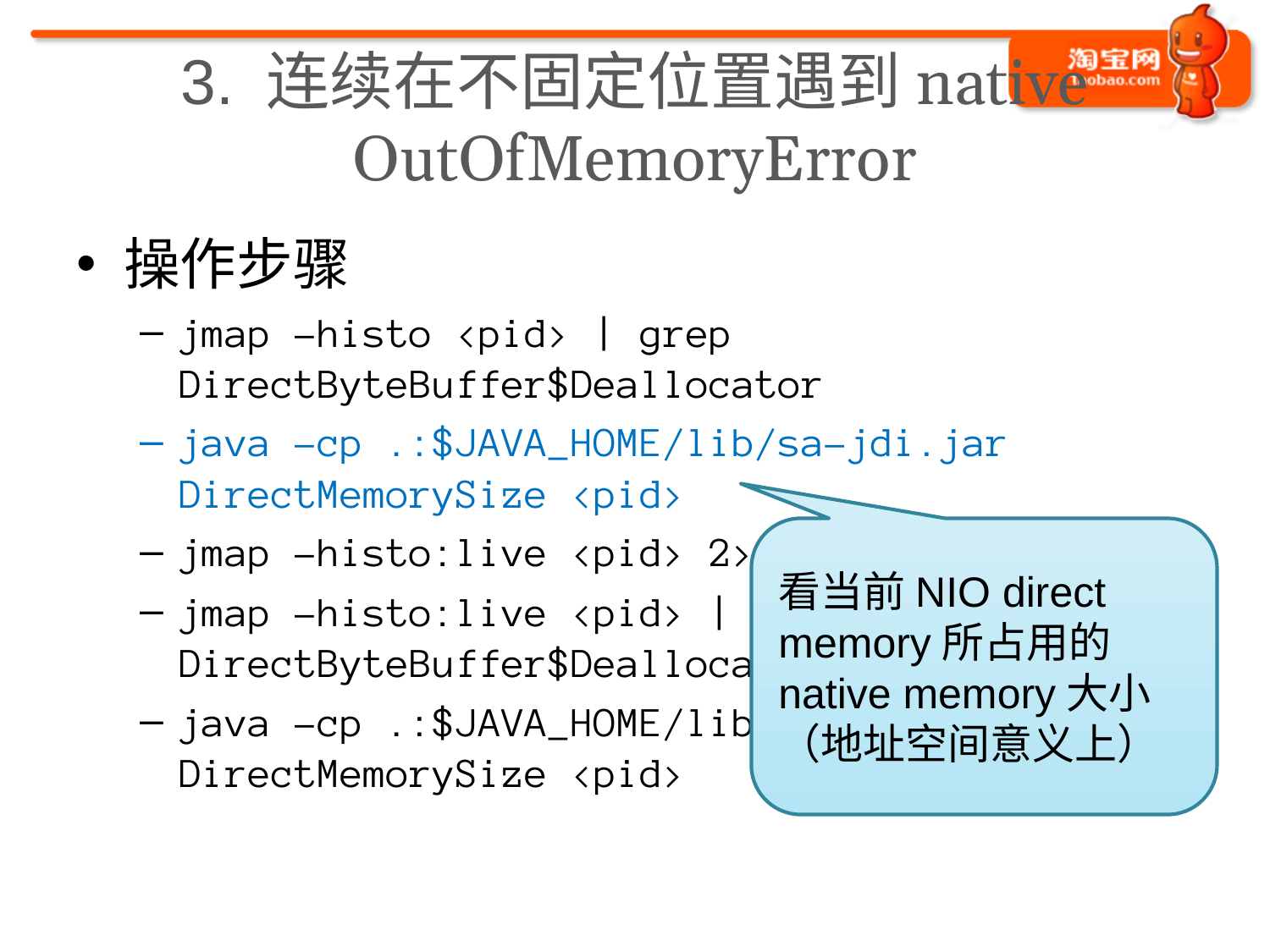

# 3. 连续在不固定位置遇到native OutOfMemoryError
操作步骤
jmap -histo <pid> | grep DirectByteBuffer$Deallocator
java -cp .:$JAVA_HOME/lib/sa-jdi.jar DirectMemorySize <pid>
jmap -histo:live <pid> 2>&1 1>/dev/null
jmap -histo:live <pid> | grep DirectByteBuffer$Deallocator
java -cp .:$JAVA_HOME/lib/sa-jdi.jar DirectMemorySize <pid>
看当前NIO direct memory所占用的native memory大小
（地址空间意义上）